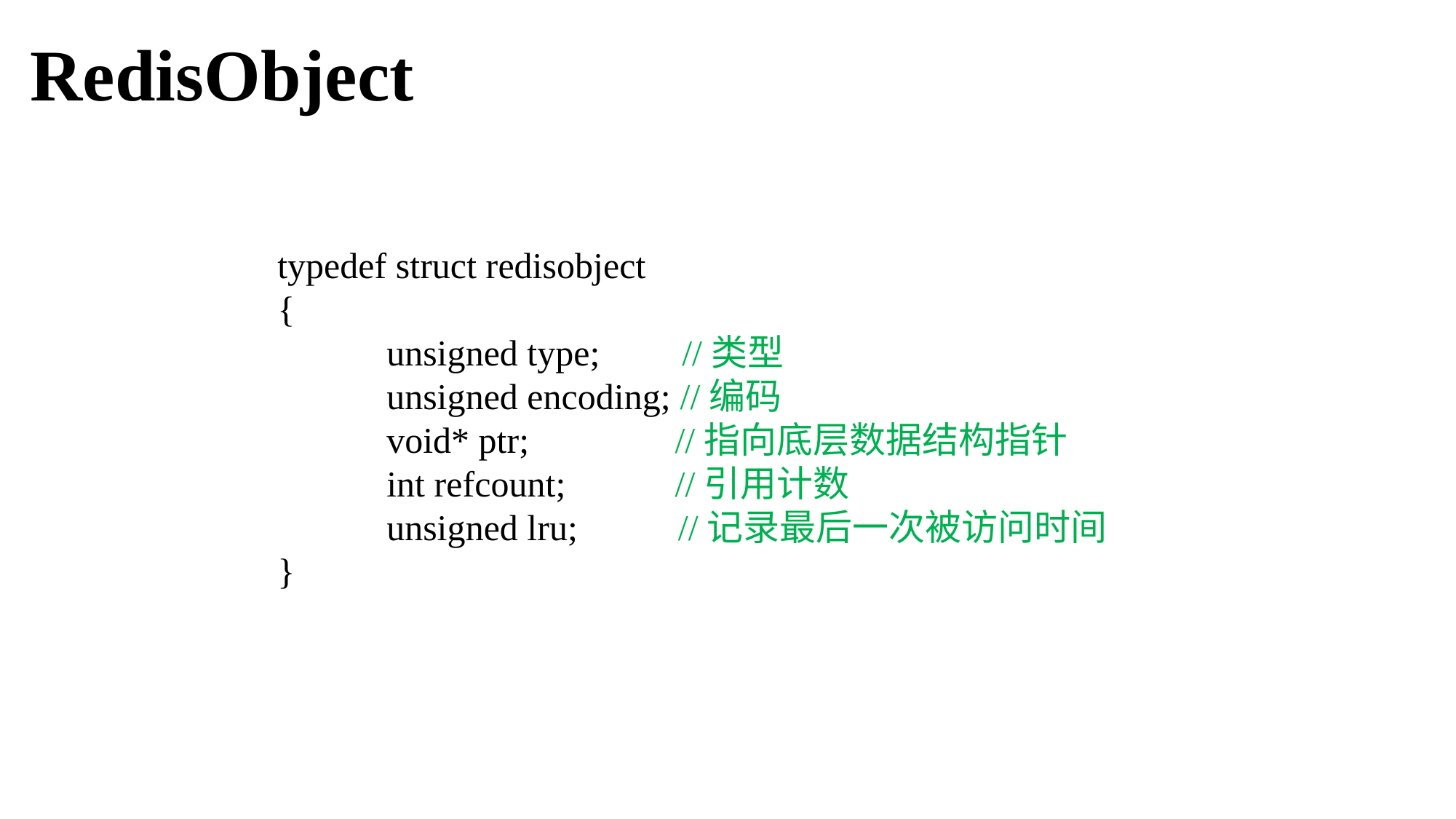

RedisObject
typedef struct redisobject
{
	unsigned type;         //类型
	unsigned encoding; //编码
	void* ptr;                //指向底层数据结构指针
	int refcount;            //引用计数
	unsigned lru;           //记录最后一次被访问时间
}